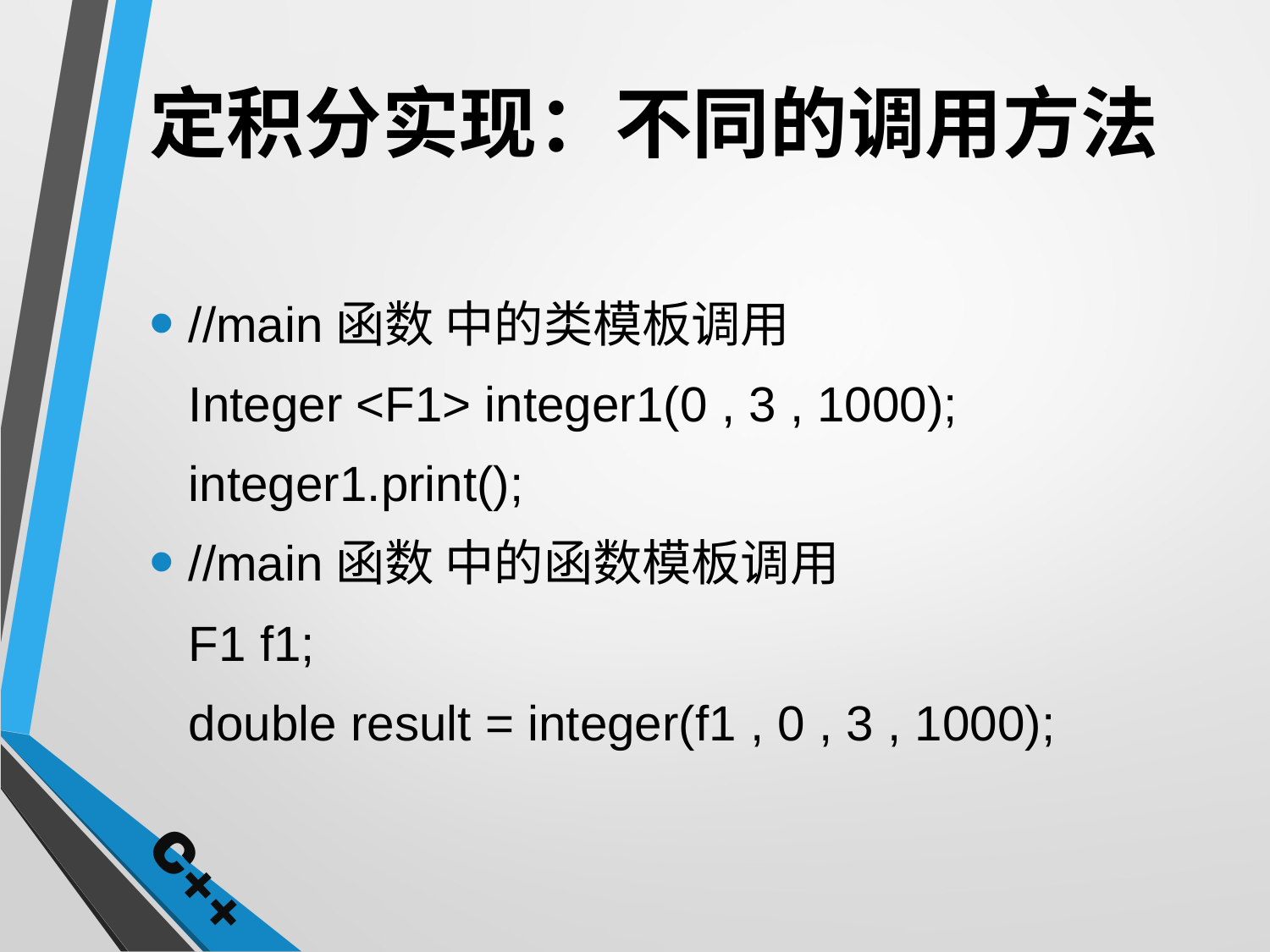

# 定积分实现：不同的调用方法
//main函数 中的类模板调用
	Integer <F1> integer1(0 , 3 , 1000);
	integer1.print();
//main函数 中的函数模板调用
	F1 f1;
	double result = integer(f1 , 0 , 3 , 1000);